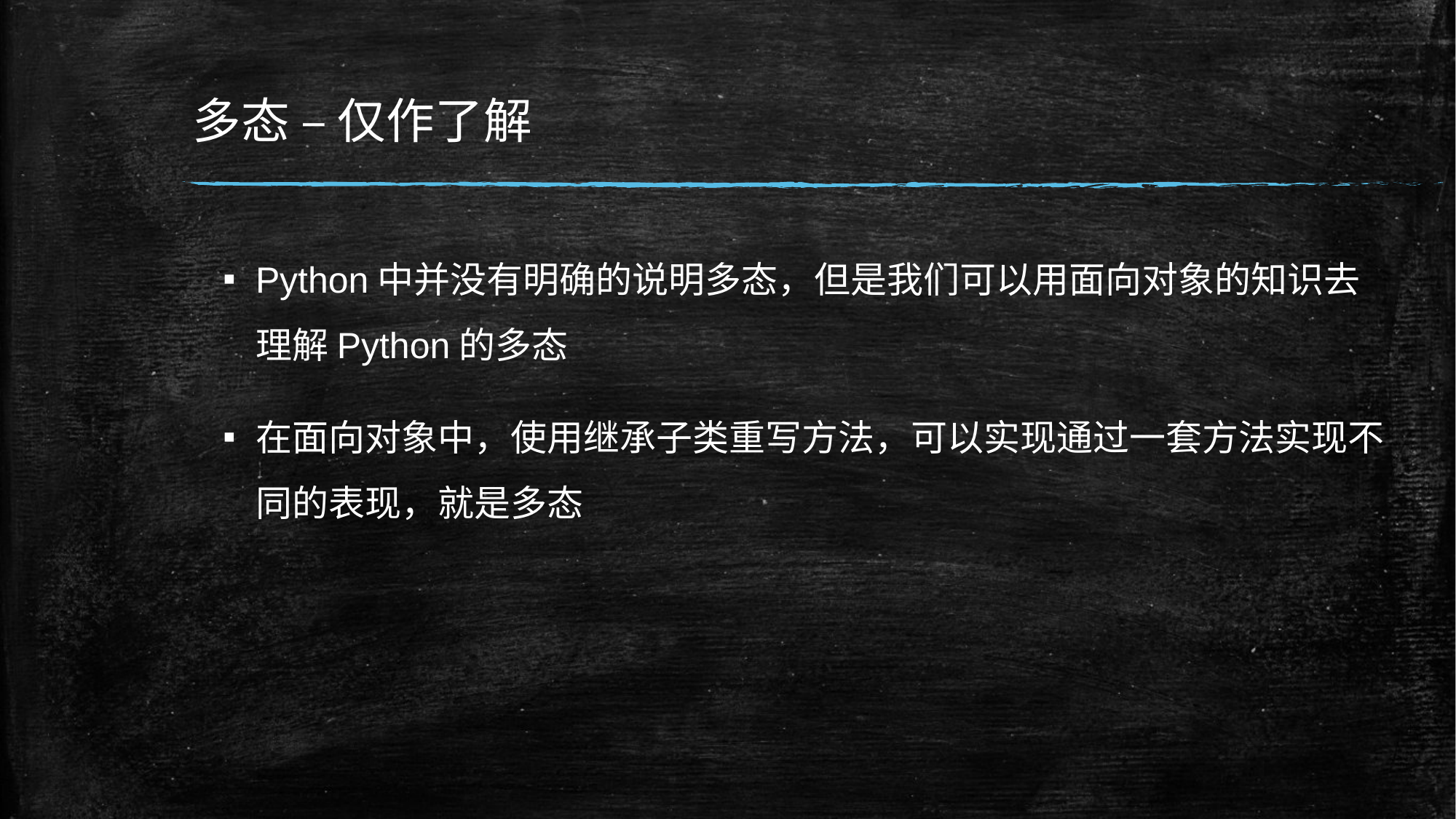

# 多态 – 仅作了解
Python中并没有明确的说明多态，但是我们可以用面向对象的知识去理解Python的多态
在面向对象中，使用继承子类重写方法，可以实现通过一套方法实现不同的表现，就是多态